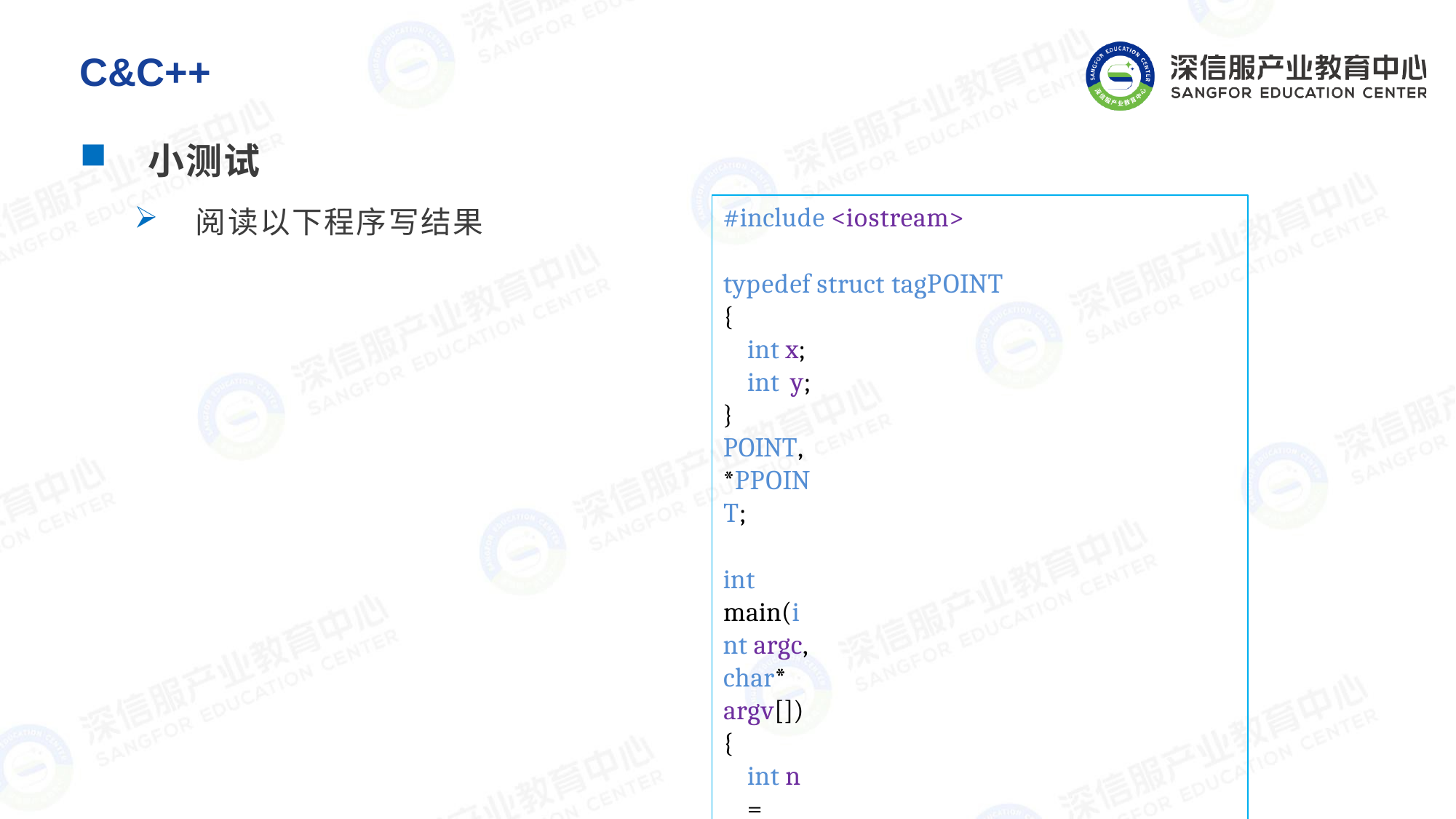

# C&C++
小测试
阅读以下程序写结果
#include <iostream>

typedef struct tagPOINT
{
int x;  int y;
} POINT, *PPOINT;

int main(int argc, char* argv[])
{
int n = 0x12345678;
char szBuffer[5] = {0};
printf("%X\r\n", (int)szBuffer[6]);  printf("%X\r\n", &((POINT*)NULL)->y);  return 0;
}